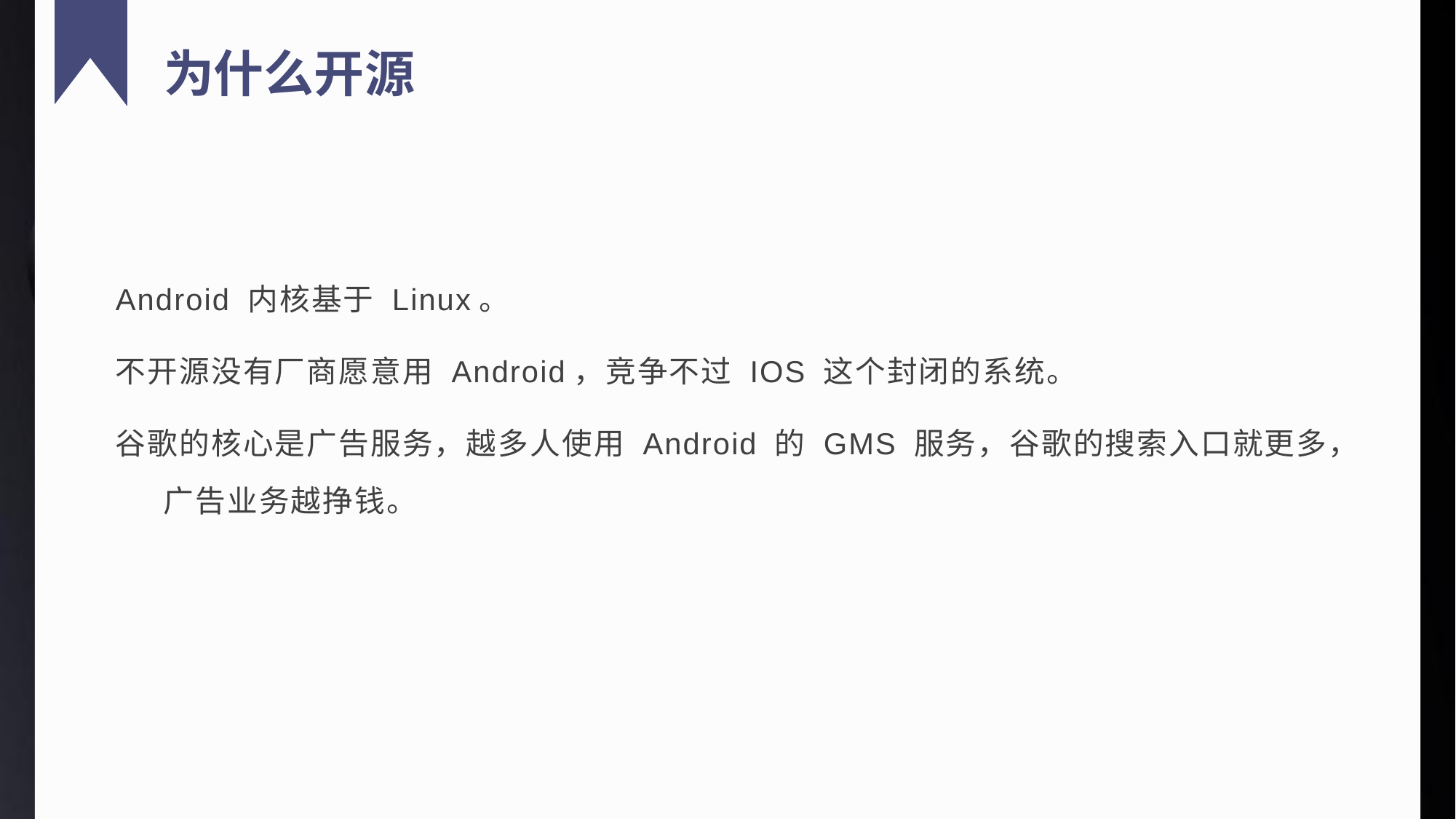

为什么开源
Android 内核基于 Linux。
不开源没有厂商愿意用 Android，竞争不过 IOS 这个封闭的系统。
谷歌的核心是广告服务，越多人使用 Android 的 GMS 服务，谷歌的搜索入口就更多，广告业务越挣钱。